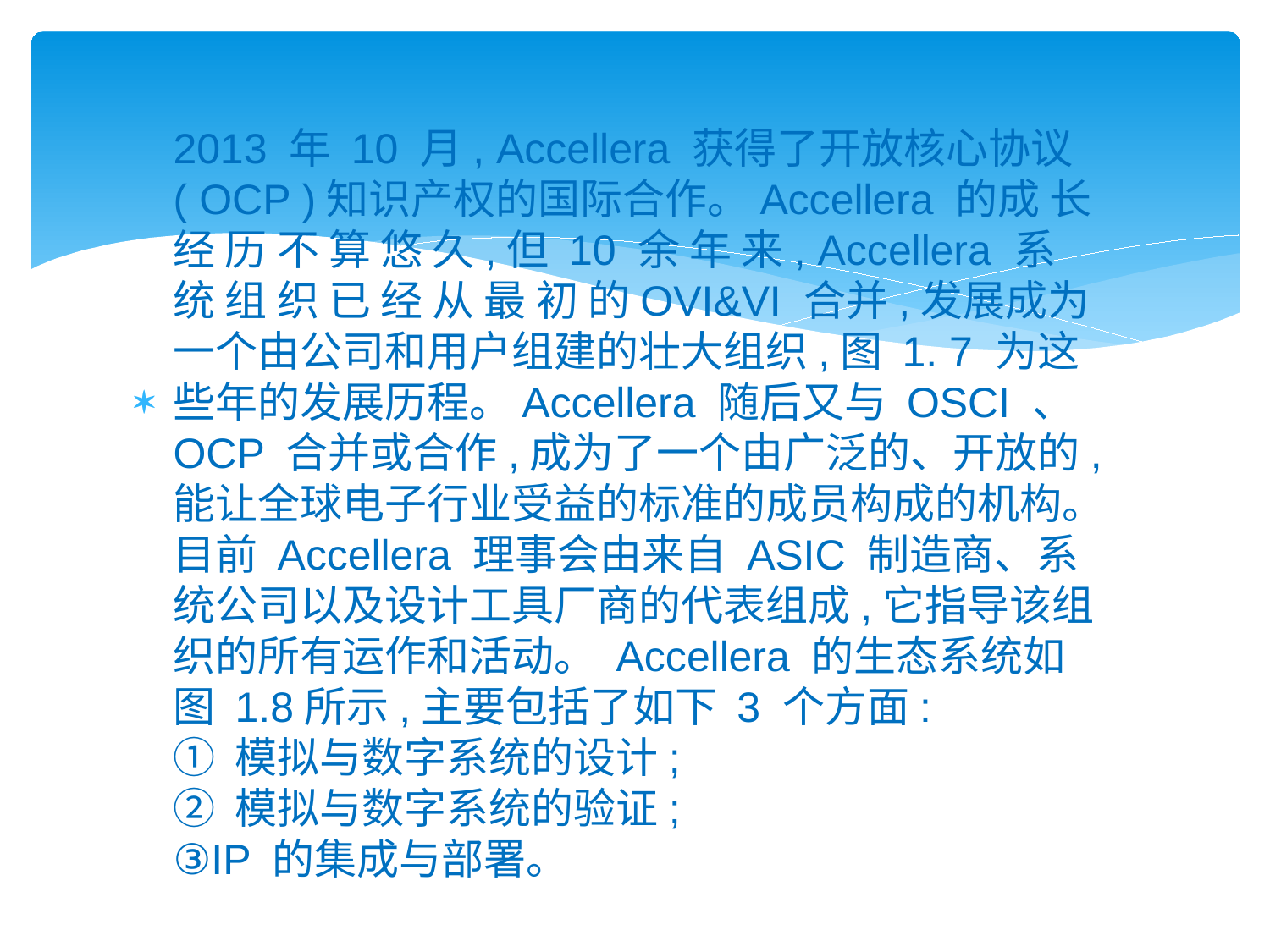

#
2013 年 10 月, Accellera 获得了开放核心协议( OCP )知识产权的国际合作。Accellera 的成 长 经 历 不 算 悠 久,但 10 余 年 来, Accellera 系 统 组 织 已 经 从 最 初 的OVI&VI 合并,发展成为一个由公司和用户组建的壮大组织,图 1. 7 为这些年的发展历程。Accellera 随后又与 OSCI 、 OCP 合并或合作,成为了一个由广泛的、开放的,能让全球电子行业受益的标准的成员构成的机构。目前 Accellera 理事会由来自 ASIC 制造商、系统公司以及设计工具厂商的代表组成,它指导该组织的所有运作和活动。 Accellera 的生态系统如图 1.8所示,主要包括了如下 3 个方面:
① 模拟与数字系统的设计;
② 模拟与数字系统的验证;
③IP 的集成与部署。